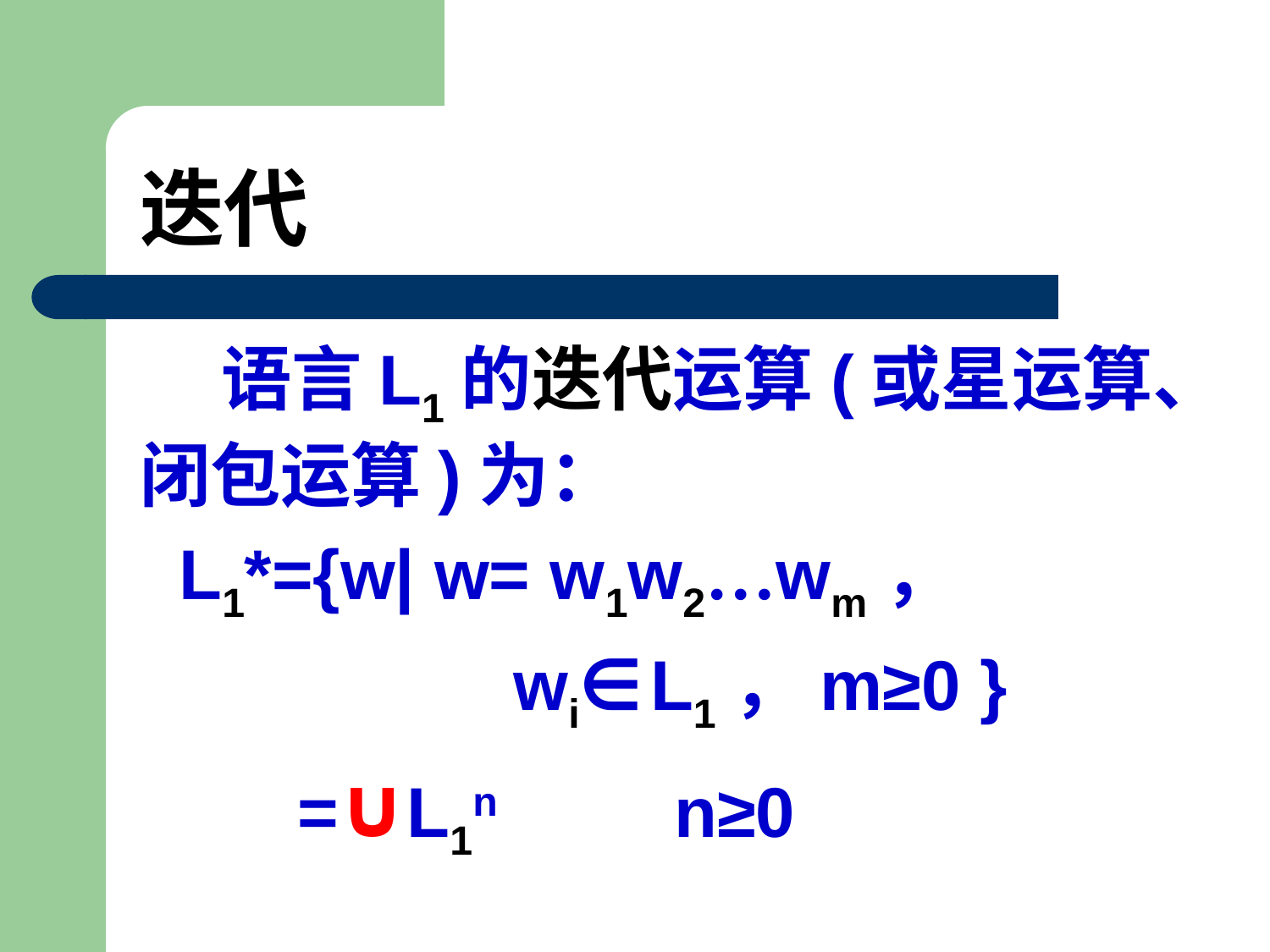

# 迭代
    语言L1的迭代运算(或星运算、闭包运算)为：
  L1*={w| w= w1w2…wm，
                   wi∈L1，m≥0 }
        =∪L1n         n≥0